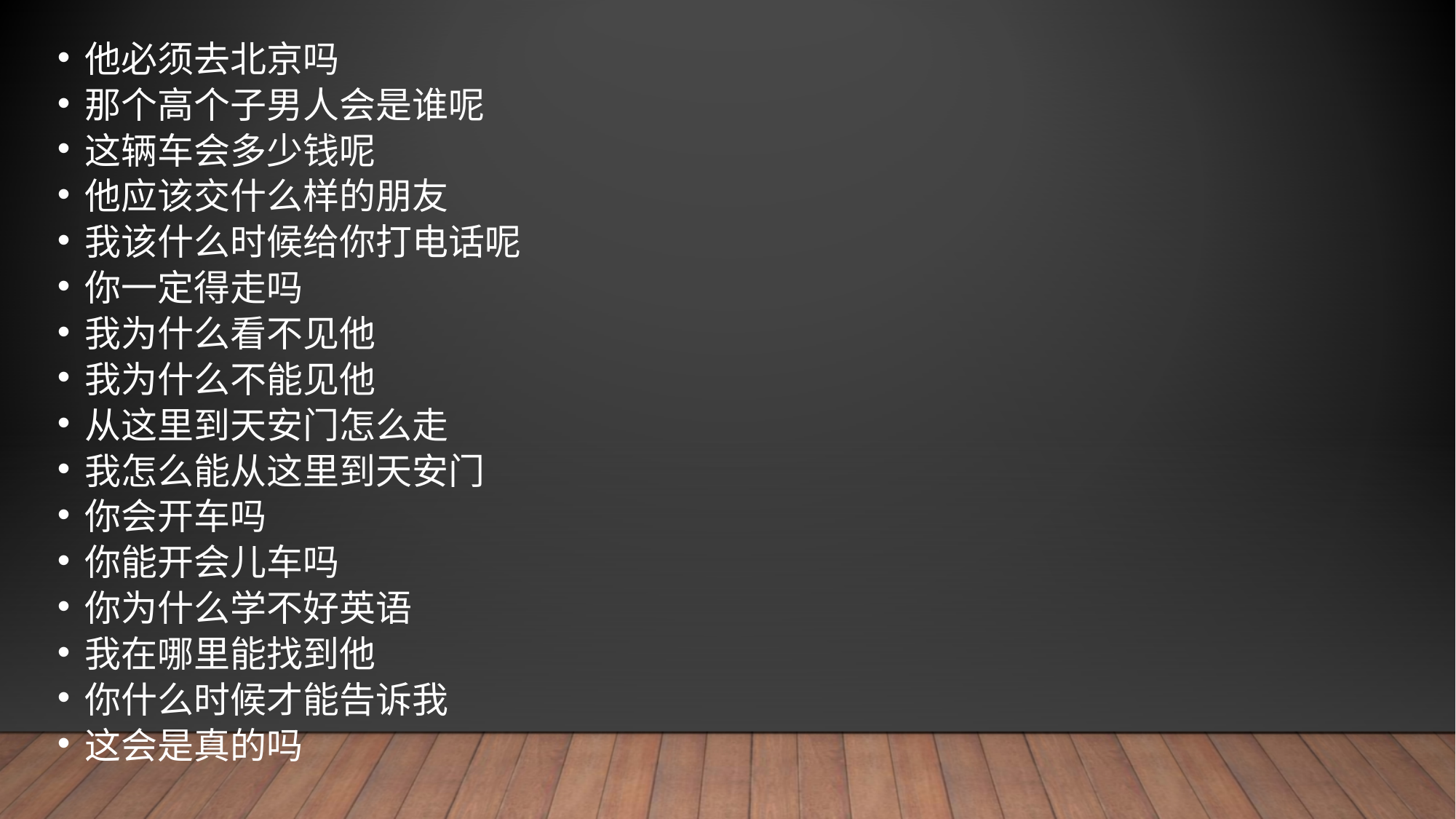

他必须去北京吗
那个高个子男人会是谁呢
这辆车会多少钱呢
他应该交什么样的朋友
我该什么时候给你打电话呢
你一定得走吗
我为什么看不见他
我为什么不能见他
从这里到天安门怎么走
我怎么能从这里到天安门
你会开车吗
你能开会儿车吗
你为什么学不好英语
我在哪里能找到他
你什么时候才能告诉我
这会是真的吗